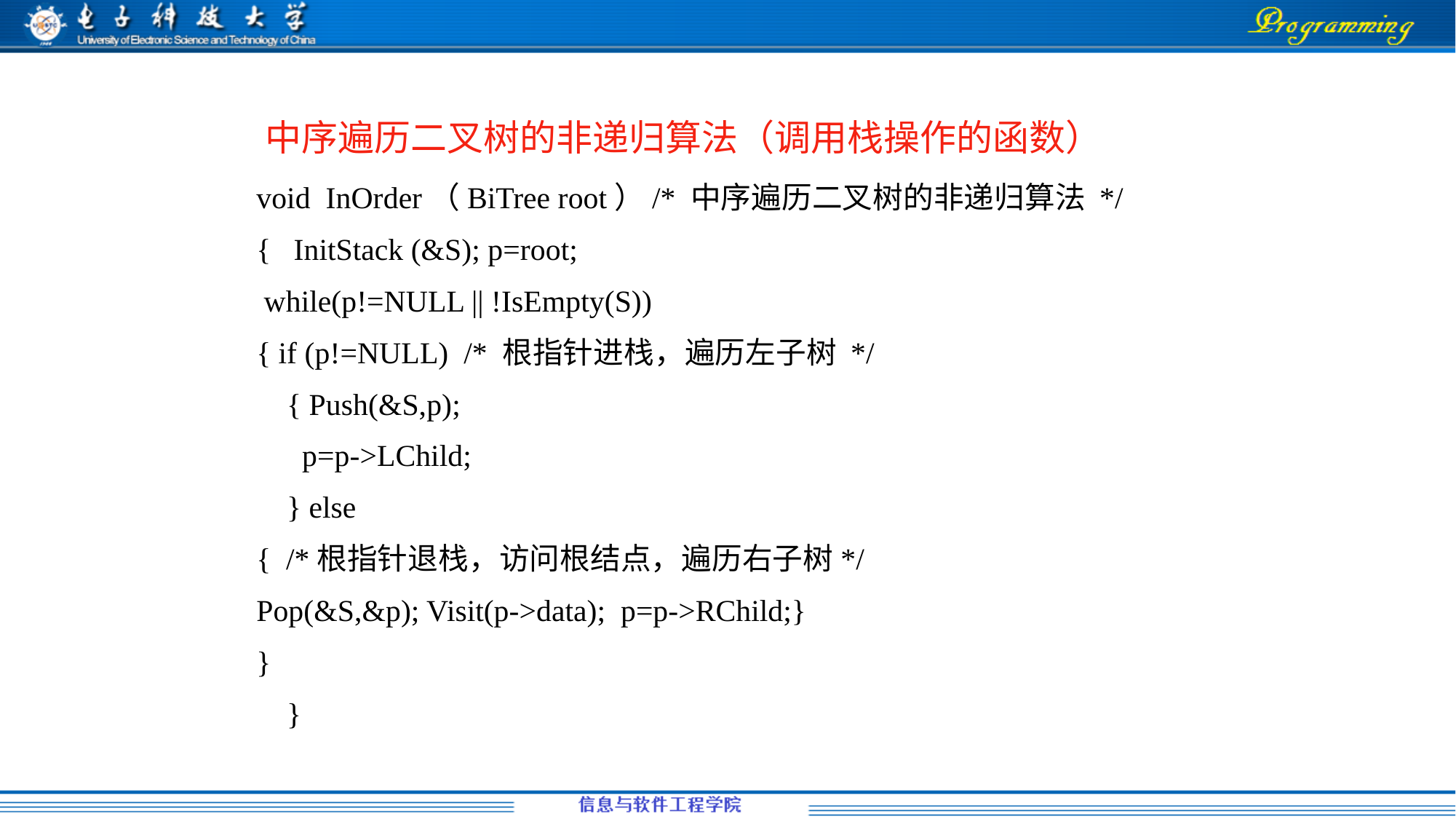

中序遍历二叉树的非递归算法（调用栈操作的函数）
void  InOrder（BiTree root）/* 中序遍历二叉树的非递归算法 */
{   InitStack (&S); p=root;
 while(p!=NULL || !IsEmpty(S))
{ if (p!=NULL)  /* 根指针进栈，遍历左子树 */
    { Push(&S,p);
      p=p->LChild;
    } else
{  /*根指针退栈，访问根结点，遍历右子树*/
Pop(&S,&p); Visit(p->data);  p=p->RChild;}
}
    }